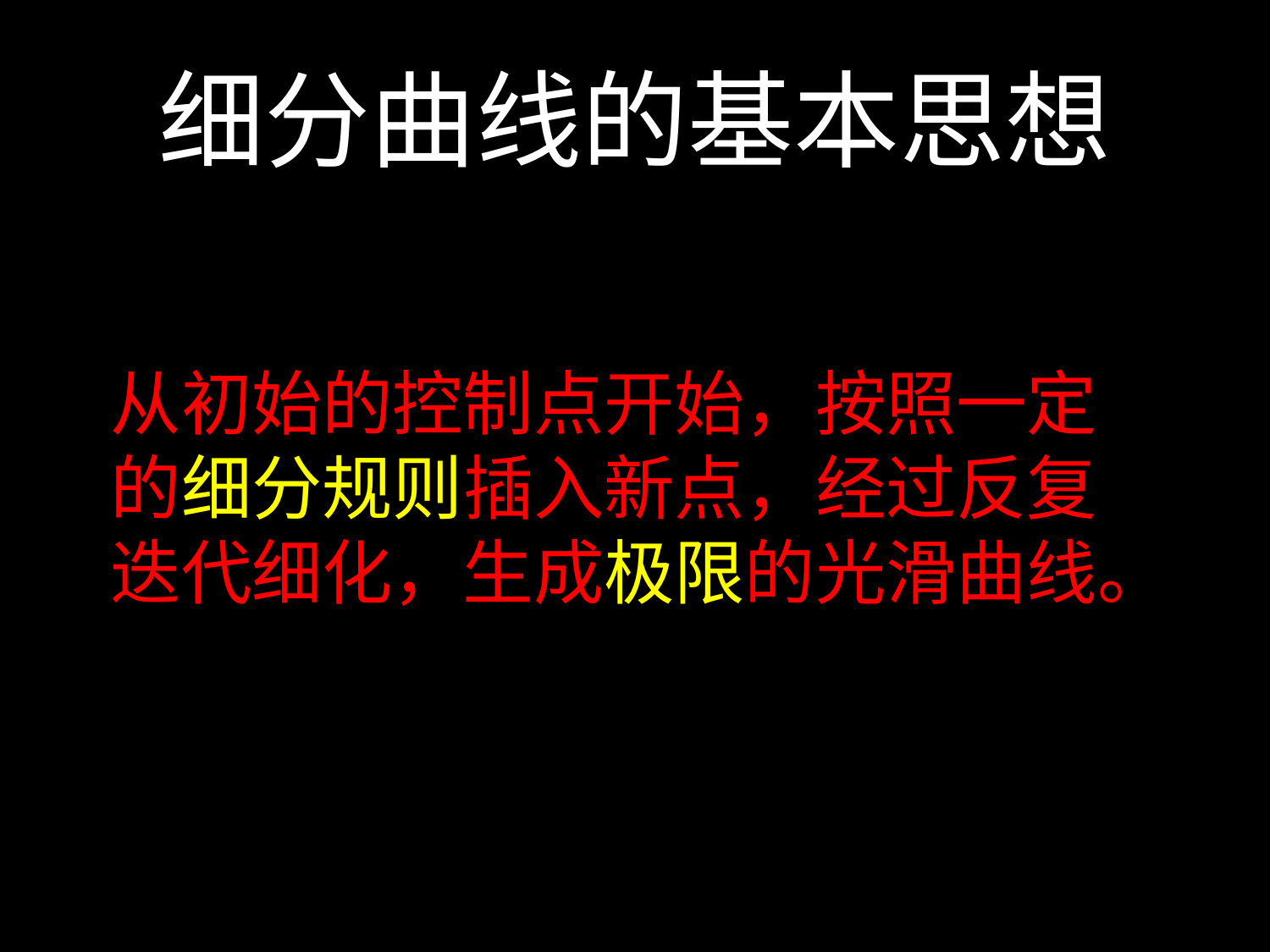

# 细分曲线的基本思想
从初始的控制点开始，按照一定的细分规则插入新点，经过反复迭代细化，生成极限的光滑曲线。